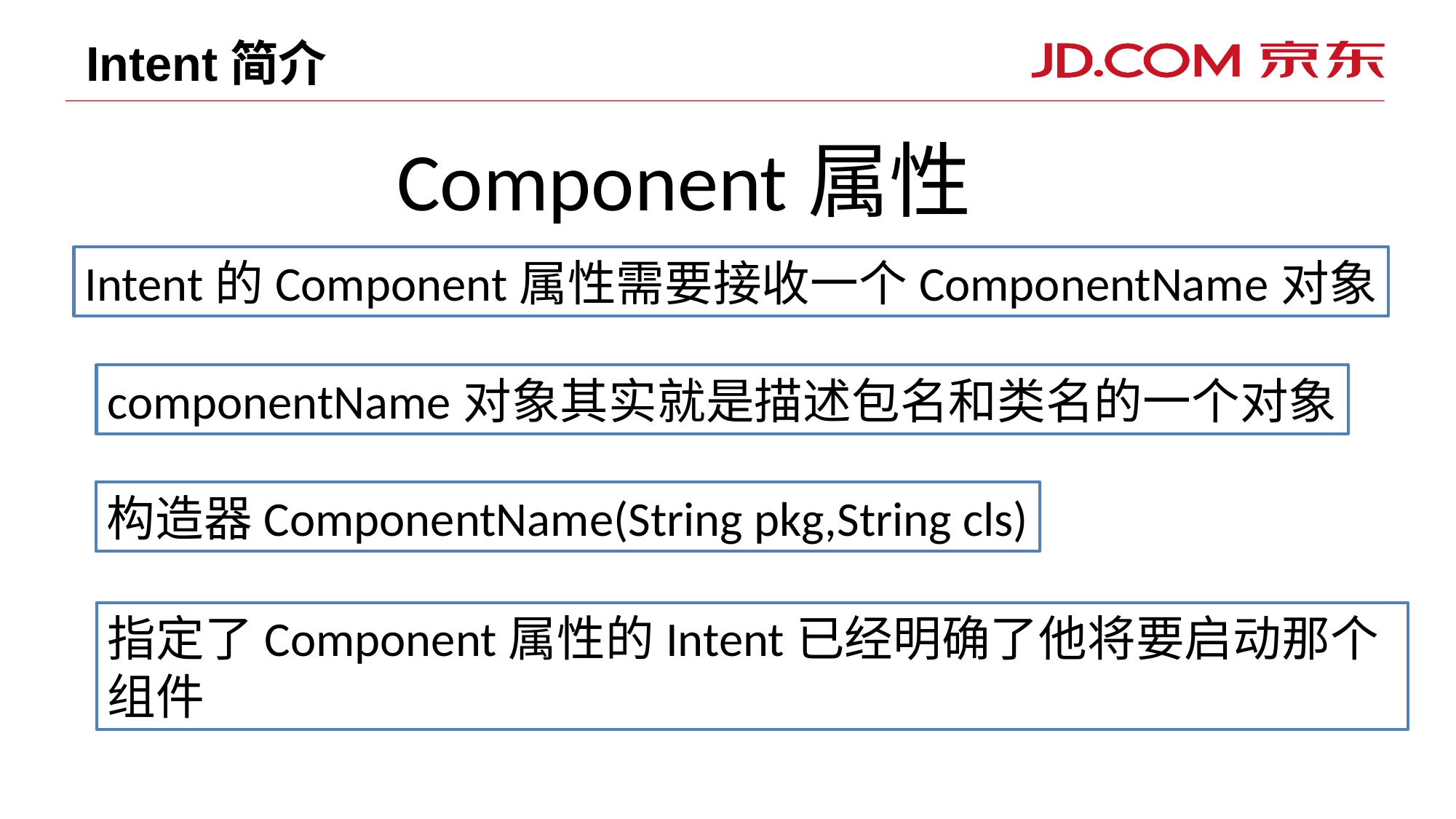

Intent简介
Component属性
Intent的Component属性需要接收一个ComponentName对象
componentName对象其实就是描述包名和类名的一个对象
构造器ComponentName(String pkg,String cls)
指定了Component属性的Intent已经明确了他将要启动那个组件